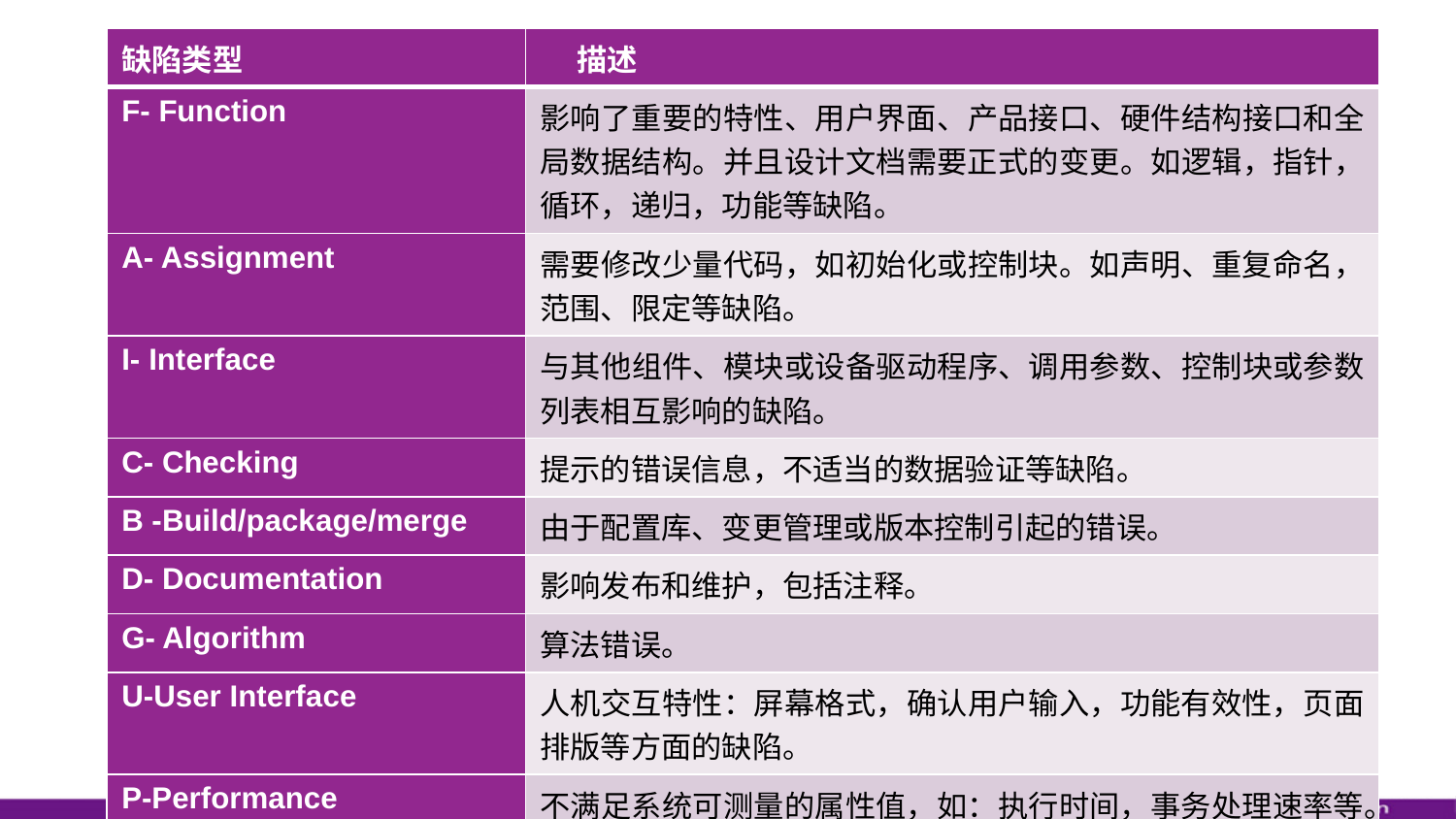

| 缺陷类型 | 描述 |
| --- | --- |
| F- Function | 影响了重要的特性、用户界面、产品接口、硬件结构接口和全局数据结构。并且设计文档需要正式的变更。如逻辑，指针，循环，递归，功能等缺陷。 |
| A- Assignment | 需要修改少量代码，如初始化或控制块。如声明、重复命名，范围、限定等缺陷。 |
| I- Interface | 与其他组件、模块或设备驱动程序、调用参数、控制块或参数列表相互影响的缺陷。 |
| C- Checking | 提示的错误信息，不适当的数据验证等缺陷。 |
| B -Build/package/merge | 由于配置库、变更管理或版本控制引起的错误。 |
| D- Documentation | 影响发布和维护，包括注释。 |
| G- Algorithm | 算法错误。 |
| U-User Interface | 人机交互特性：屏幕格式，确认用户输入，功能有效性，页面排版等方面的缺陷。 |
| P-Performance | 不满足系统可测量的属性值，如：执行时间，事务处理速率等。 |
| N-Norms | 不符合各种标准的要求，如编码标准、设计符号等。 |
8.2  基于缺陷的测试技术